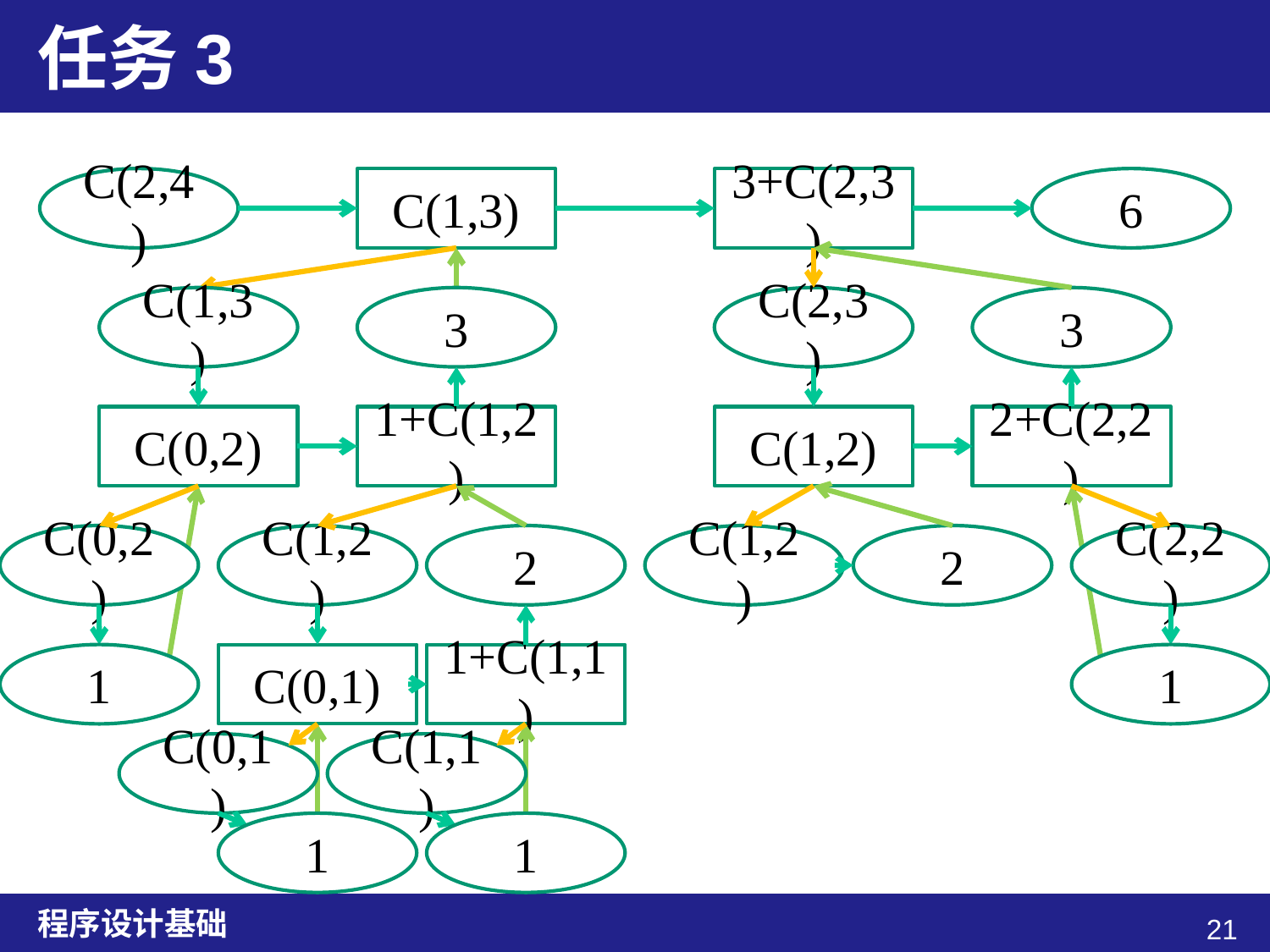

# 任务3

C(2,4)
C(1,3)
3+C(2,3)
6
C(1,3)
3
C(2,3)
3
C(0,2)
1+C(1,2)
C(1,2)
2+C(2,2)
C(0,2)
C(1,2)
2
C(1,2)
2
C(2,2)
1
C(0,1)
1+C(1,1)
1
C(0,1)
C(1,1)
1
1